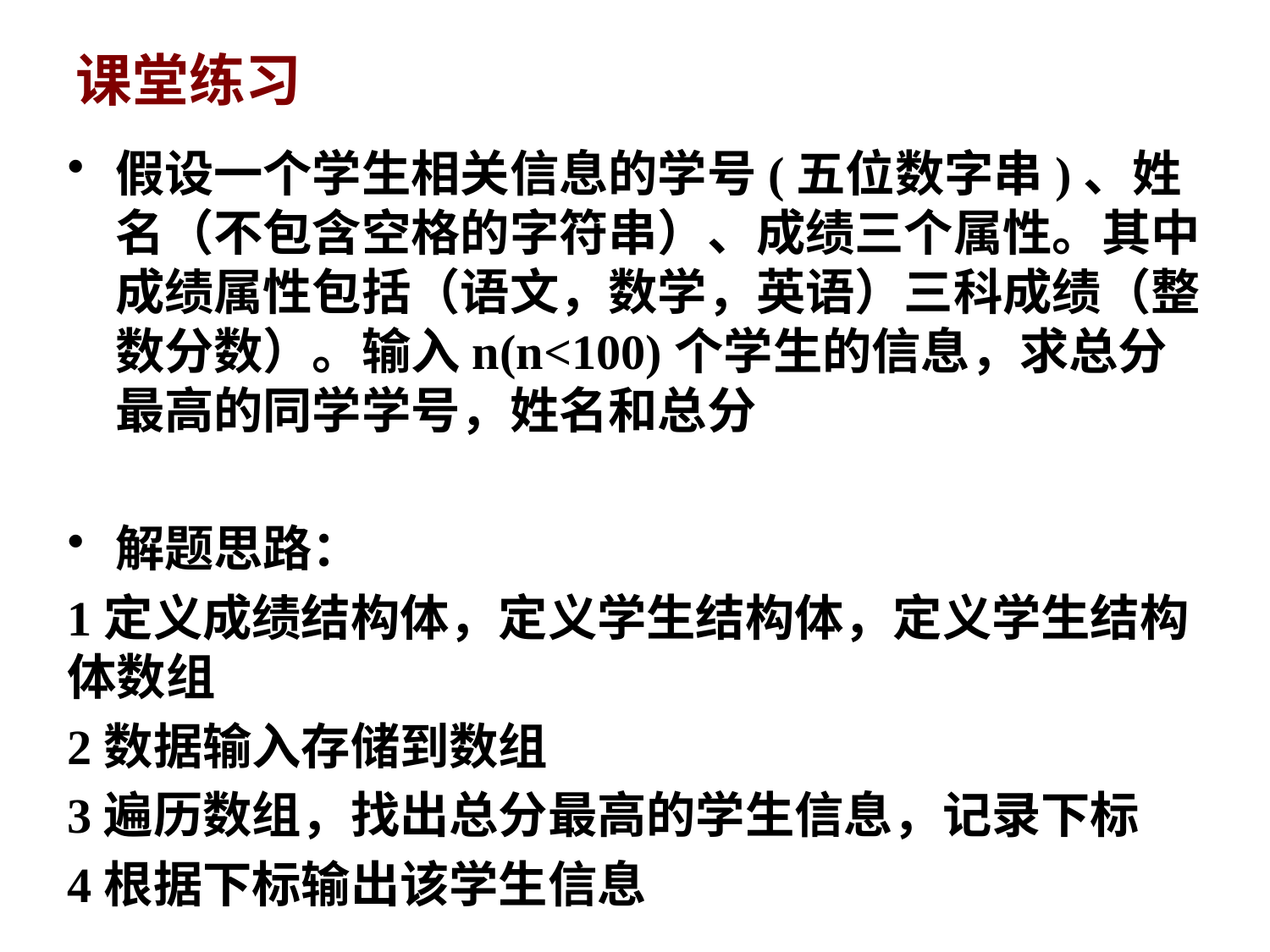

# 课堂练习
假设一个学生相关信息的学号(五位数字串)、姓名（不包含空格的字符串）、成绩三个属性。其中成绩属性包括（语文，数学，英语）三科成绩（整数分数）。输入n(n<100)个学生的信息，求总分最高的同学学号，姓名和总分

解题思路：
1定义成绩结构体，定义学生结构体，定义学生结构体数组
2数据输入存储到数组
3遍历数组，找出总分最高的学生信息，记录下标
4根据下标输出该学生信息